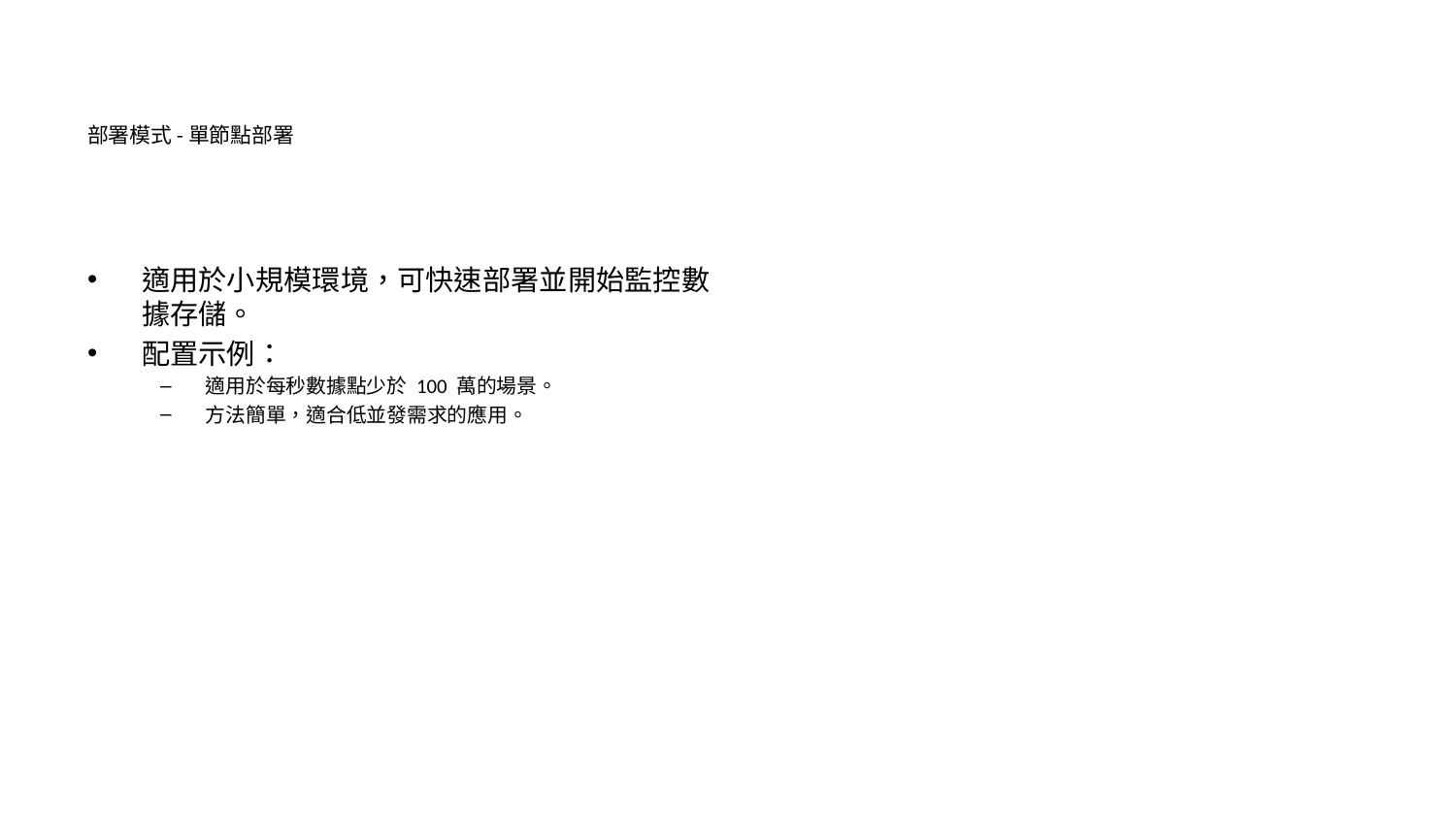

# 部署模式-單節點部署
適用於小規模環境，可快速部署並開始監控數據存儲。
配置示例：
適用於每秒數據點少於 100 萬的場景。
方法簡單，適合低並發需求的應用。